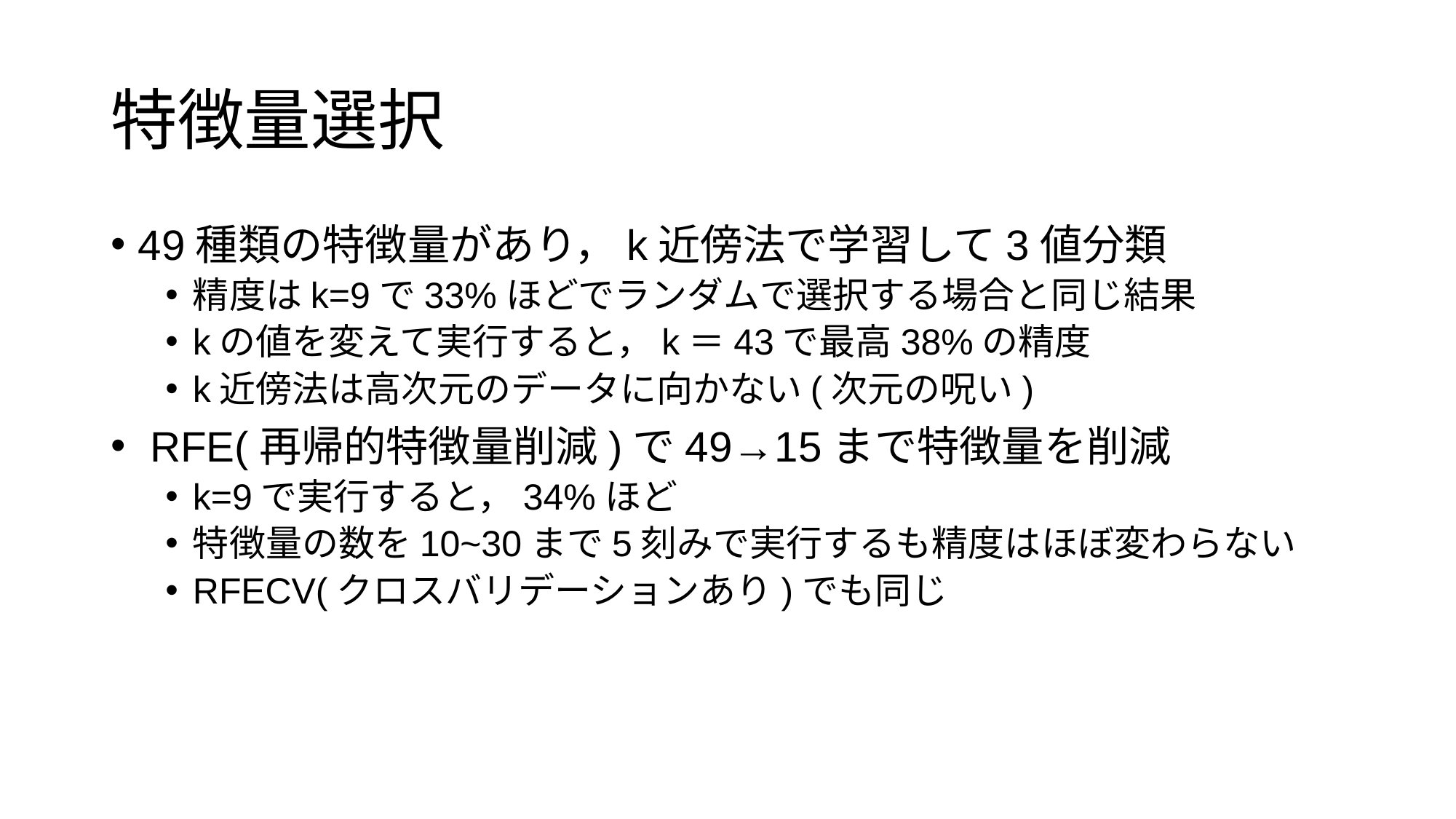

# 特徴量選択
49種類の特徴量があり，k近傍法で学習して3値分類
精度はk=9で33%ほどでランダムで選択する場合と同じ結果
kの値を変えて実行すると，k＝43で最高38%の精度
k近傍法は高次元のデータに向かない(次元の呪い)
 RFE(再帰的特徴量削減)で49→15まで特徴量を削減
k=9で実行すると，34%ほど
特徴量の数を10~30まで5刻みで実行するも精度はほぼ変わらない
RFECV(クロスバリデーションあり)でも同じ